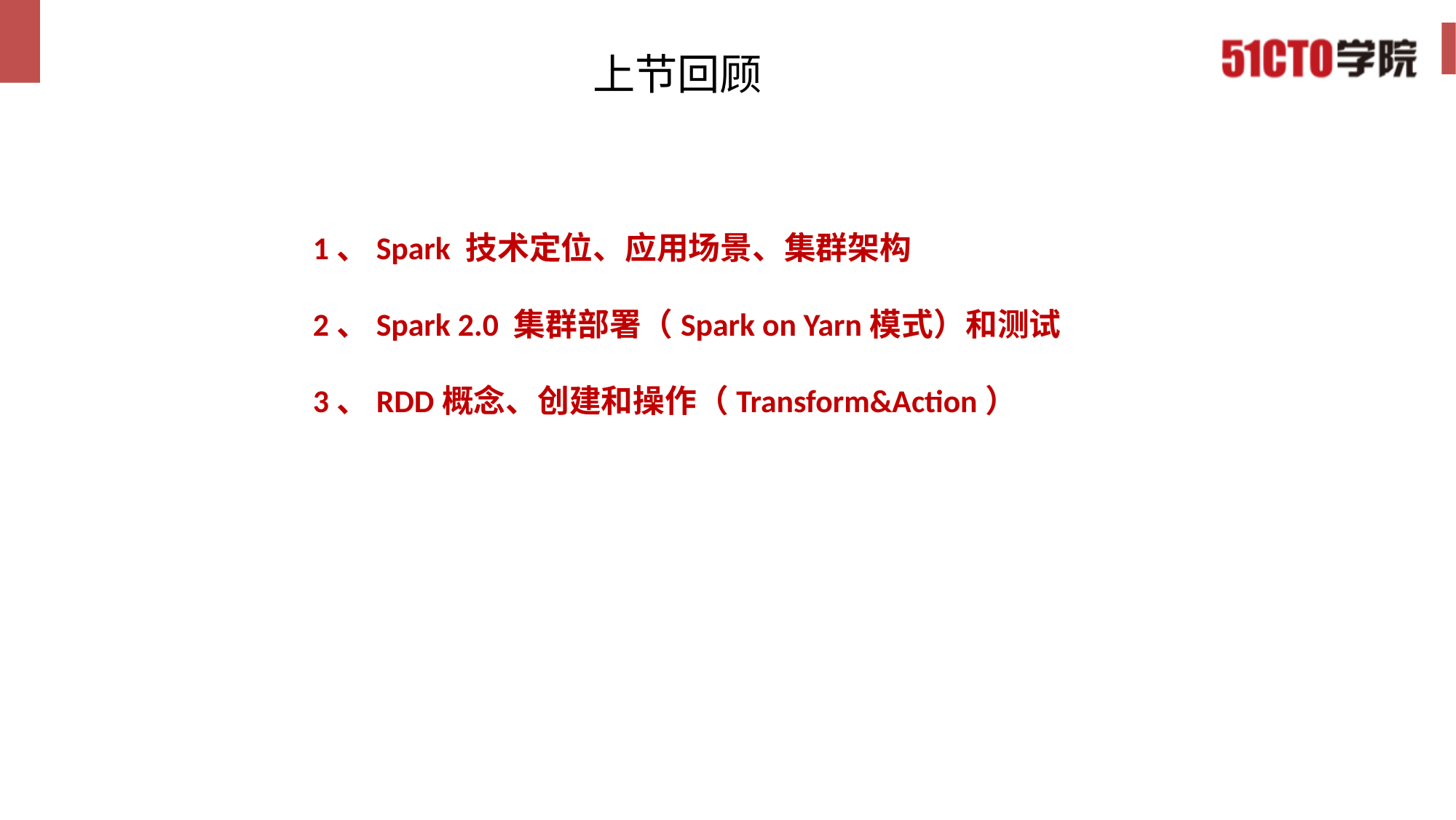

# 上节回顾
1、Spark 技术定位、应用场景、集群架构

2、Spark 2.0 集群部署（Spark on Yarn模式）和测试

3、RDD概念、创建和操作（Transform&Action）